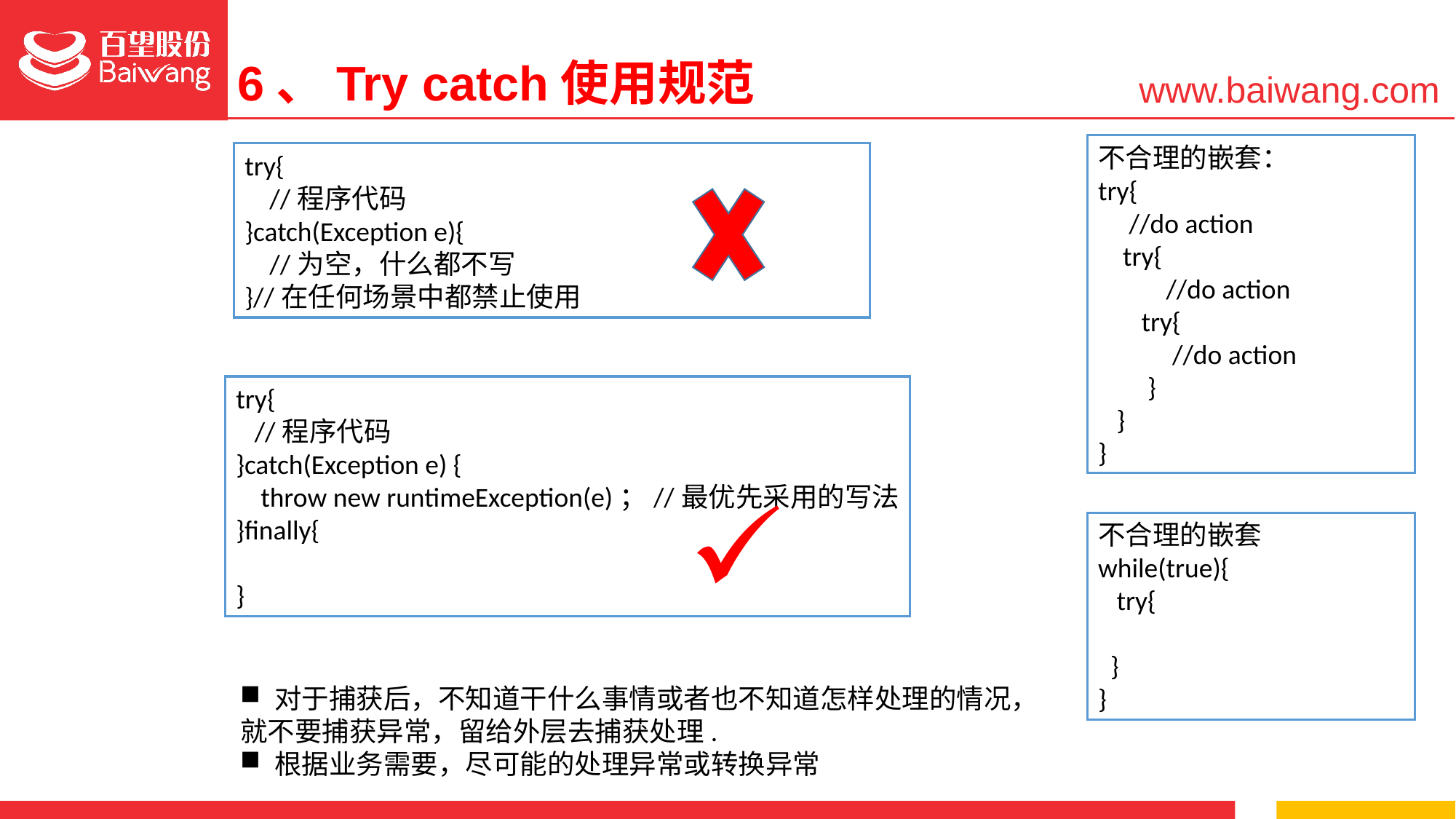

6、Try catch使用规范
不合理的嵌套：
try{
     //do action
    try{
           //do action
       try{
            //do action
        }
   }
}
try{
    //程序代码
}catch(Exception e){
    //为空，什么都不写
}//在任何场景中都禁止使用

try{
   //程序代码
}catch(Exception e) {
    throw new runtimeException(e)；//最优先采用的写法
}finally{

}

不合理的嵌套
while(true){
   try{

  }
}
对于捕获后，不知道干什么事情或者也不知道怎样处理的情况，
就不要捕获异常，留给外层去捕获处理.
根据业务需要，尽可能的处理异常或转换异常